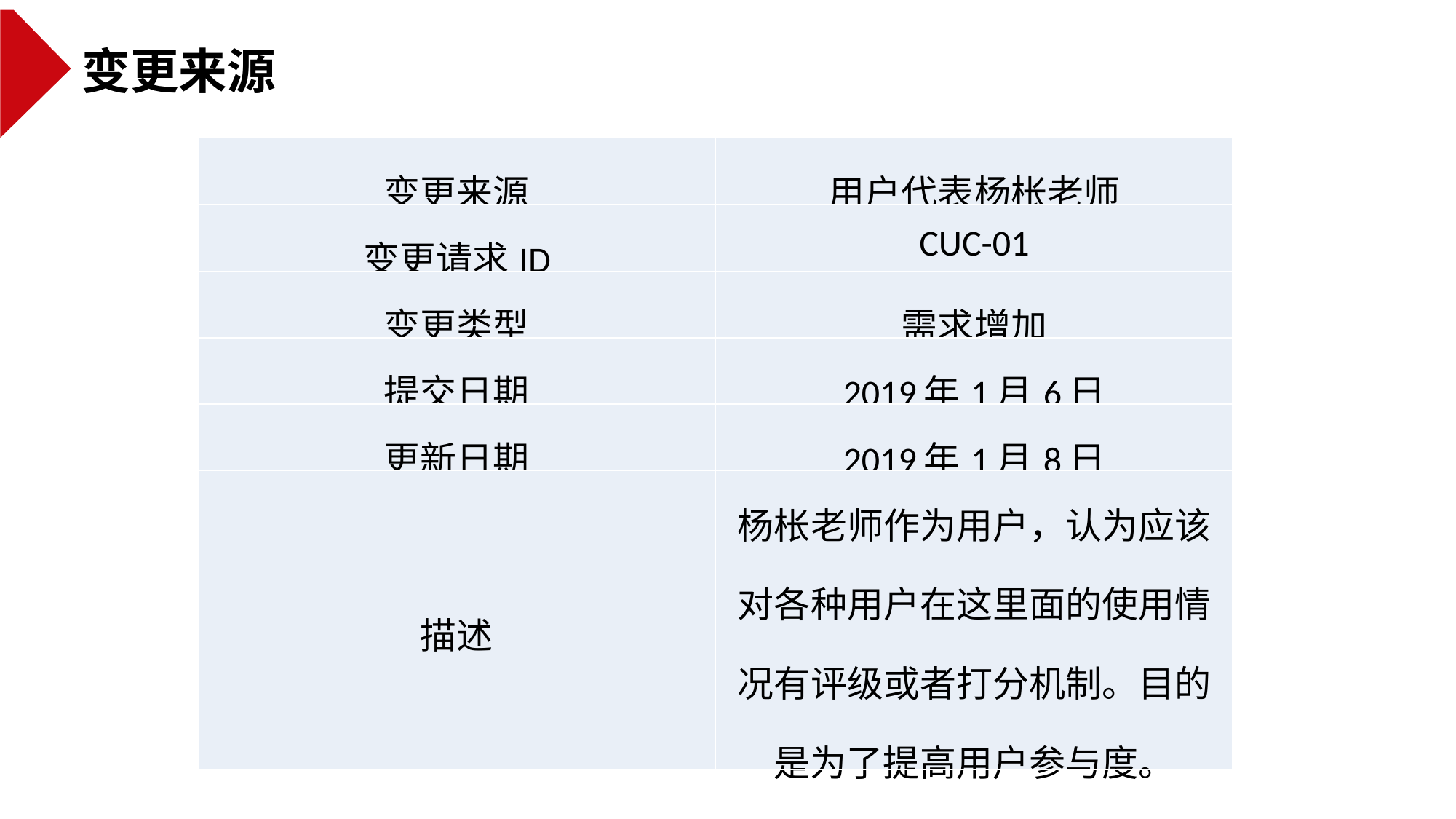

变更来源
| 变更来源 | 用户代表杨枨老师 |
| --- | --- |
| 变更请求ID | CUC-01 |
| 变更类型 | 需求增加 |
| 提交日期 | 2019年1月6日 |
| 更新日期 | 2019年1月8日 |
| 描述 | 杨枨老师作为用户，认为应该对各种用户在这里面的使用情况有评级或者打分机制。目的是为了提高用户参与度。 |